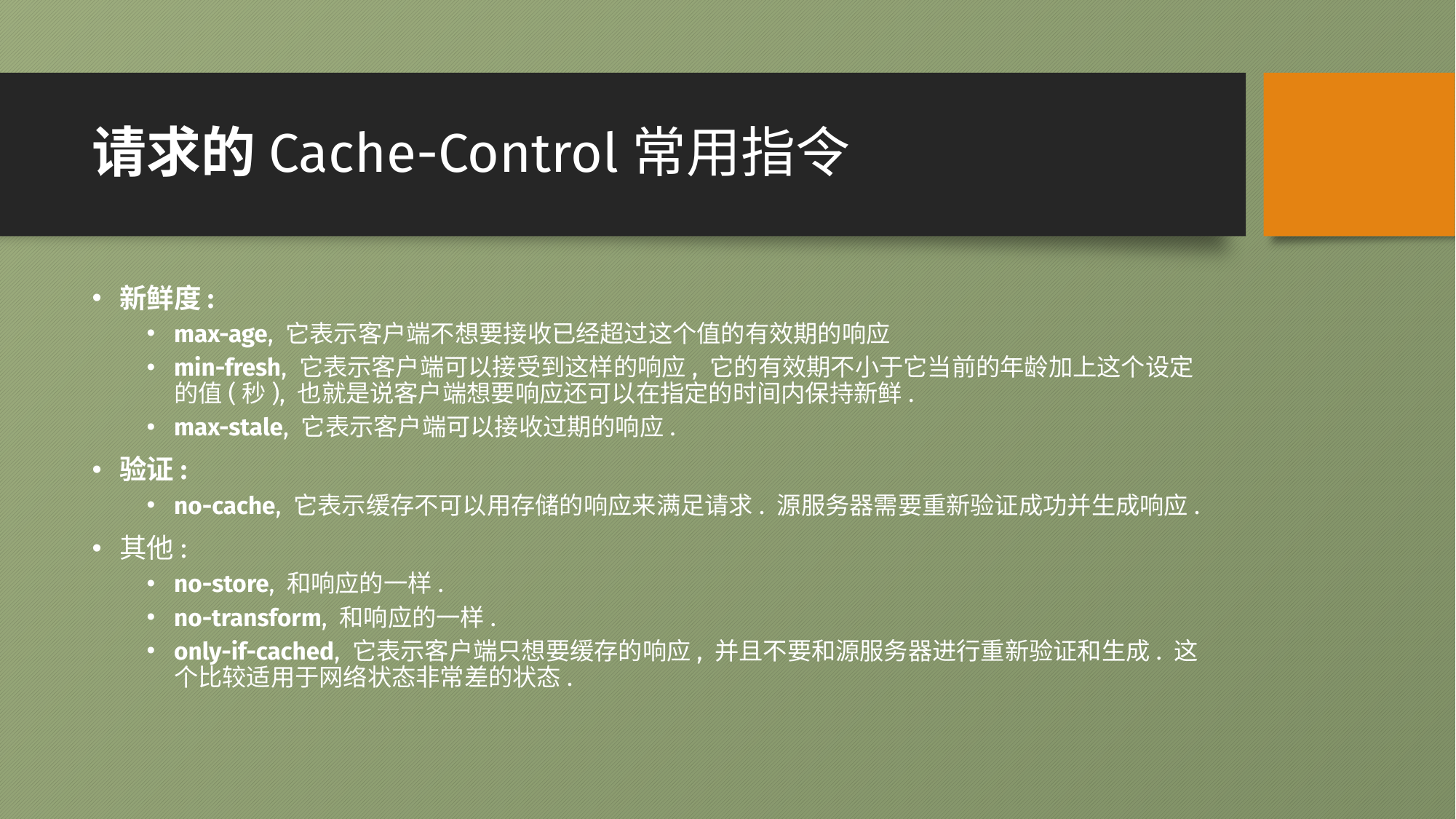

# 请求的Cache-Control常用指令
新鲜度:
max-age, 它表示客户端不想要接收已经超过这个值的有效期的响应
min-fresh, 它表示客户端可以接受到这样的响应, 它的有效期不小于它当前的年龄加上这个设定的值(秒), 也就是说客户端想要响应还可以在指定的时间内保持新鲜.
max-stale, 它表示客户端可以接收过期的响应.
验证:
no-cache, 它表示缓存不可以用存储的响应来满足请求. 源服务器需要重新验证成功并生成响应.
其他:
no-store, 和响应的一样.
no-transform, 和响应的一样.
only-if-cached, 它表示客户端只想要缓存的响应, 并且不要和源服务器进行重新验证和生成. 这个比较适用于网络状态非常差的状态.